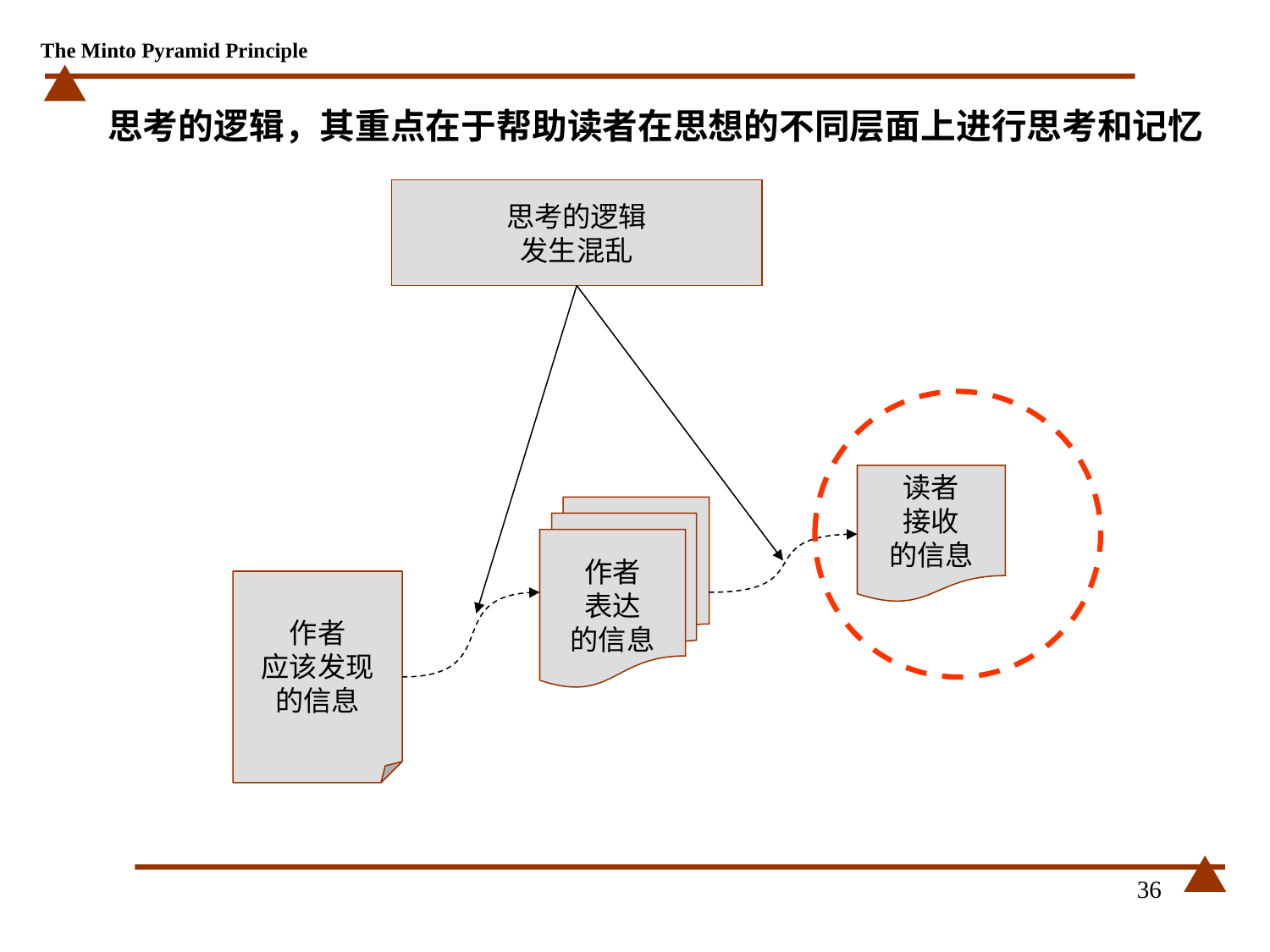

# 思考的逻辑，其重点在于帮助读者在思想的不同层面上进行思考和记忆
思考的逻辑
发生混乱

读者
接收
的信息
作者
表达
的信息
作者
应该发现
的信息
36